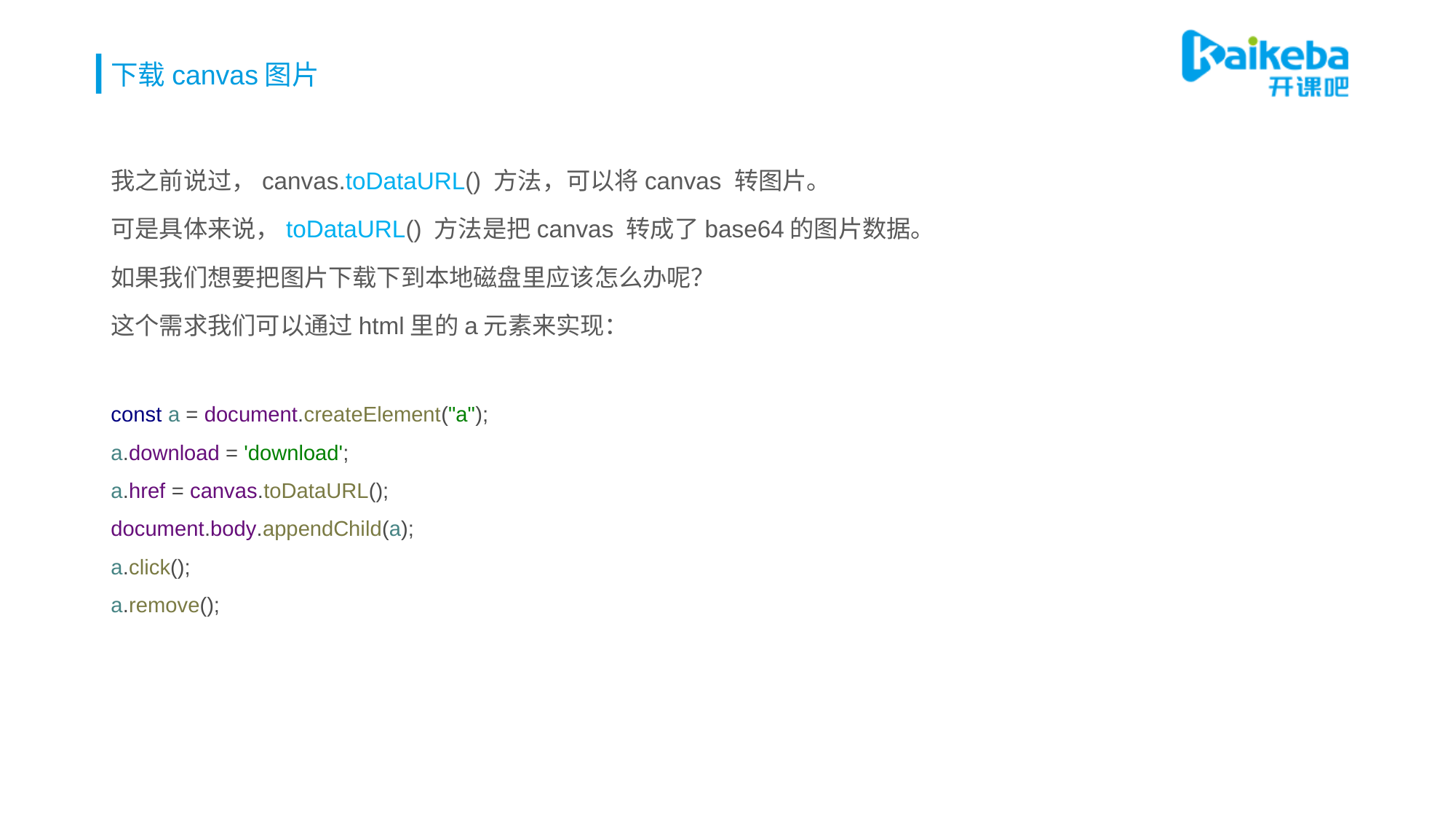

# 下载canvas图片
我之前说过，canvas.toDataURL() 方法，可以将canvas 转图片。
可是具体来说，toDataURL() 方法是把canvas 转成了base64的图片数据。
如果我们想要把图片下载下到本地磁盘里应该怎么办呢？
这个需求我们可以通过html里的a元素来实现：

const a = document.createElement("a");
a.download = 'download';
a.href = canvas.toDataURL();
document.body.appendChild(a);
a.click();
a.remove();